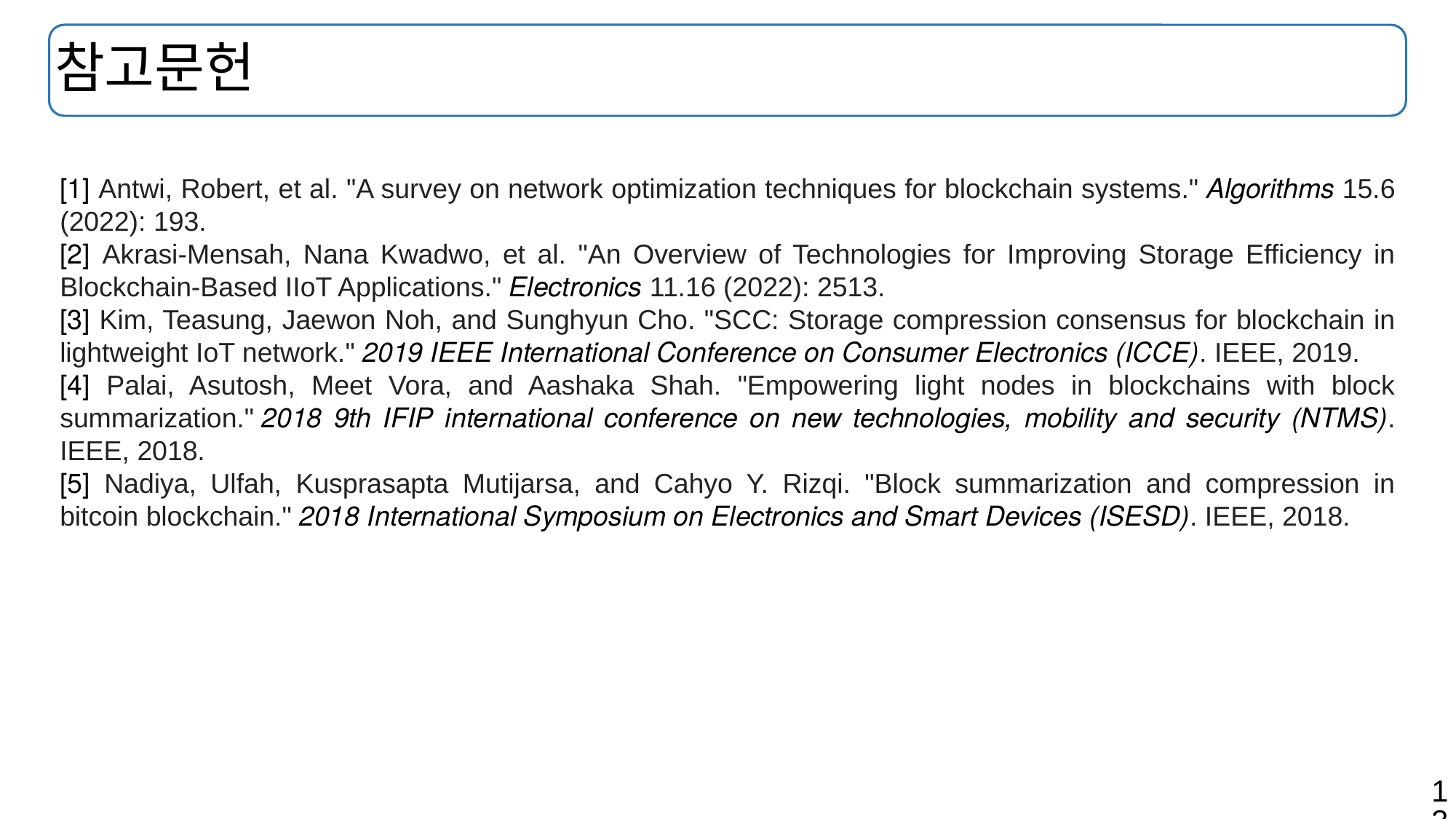

# 참고문헌
[1] Antwi, Robert, et al. "A survey on network optimization techniques for blockchain systems." Algorithms 15.6 (2022): 193.
[2] Akrasi-Mensah, Nana Kwadwo, et al. "An Overview of Technologies for Improving Storage Efficiency in Blockchain-Based IIoT Applications." Electronics 11.16 (2022): 2513.
[3] Kim, Teasung, Jaewon Noh, and Sunghyun Cho. "SCC: Storage compression consensus for blockchain in lightweight IoT network." 2019 IEEE International Conference on Consumer Electronics (ICCE). IEEE, 2019.
[4] Palai, Asutosh, Meet Vora, and Aashaka Shah. "Empowering light nodes in blockchains with block summarization." 2018 9th IFIP international conference on new technologies, mobility and security (NTMS). IEEE, 2018.
[5] Nadiya, Ulfah, Kusprasapta Mutijarsa, and Cahyo Y. Rizqi. "Block summarization and compression in bitcoin blockchain." 2018 International Symposium on Electronics and Smart Devices (ISESD). IEEE, 2018.
13